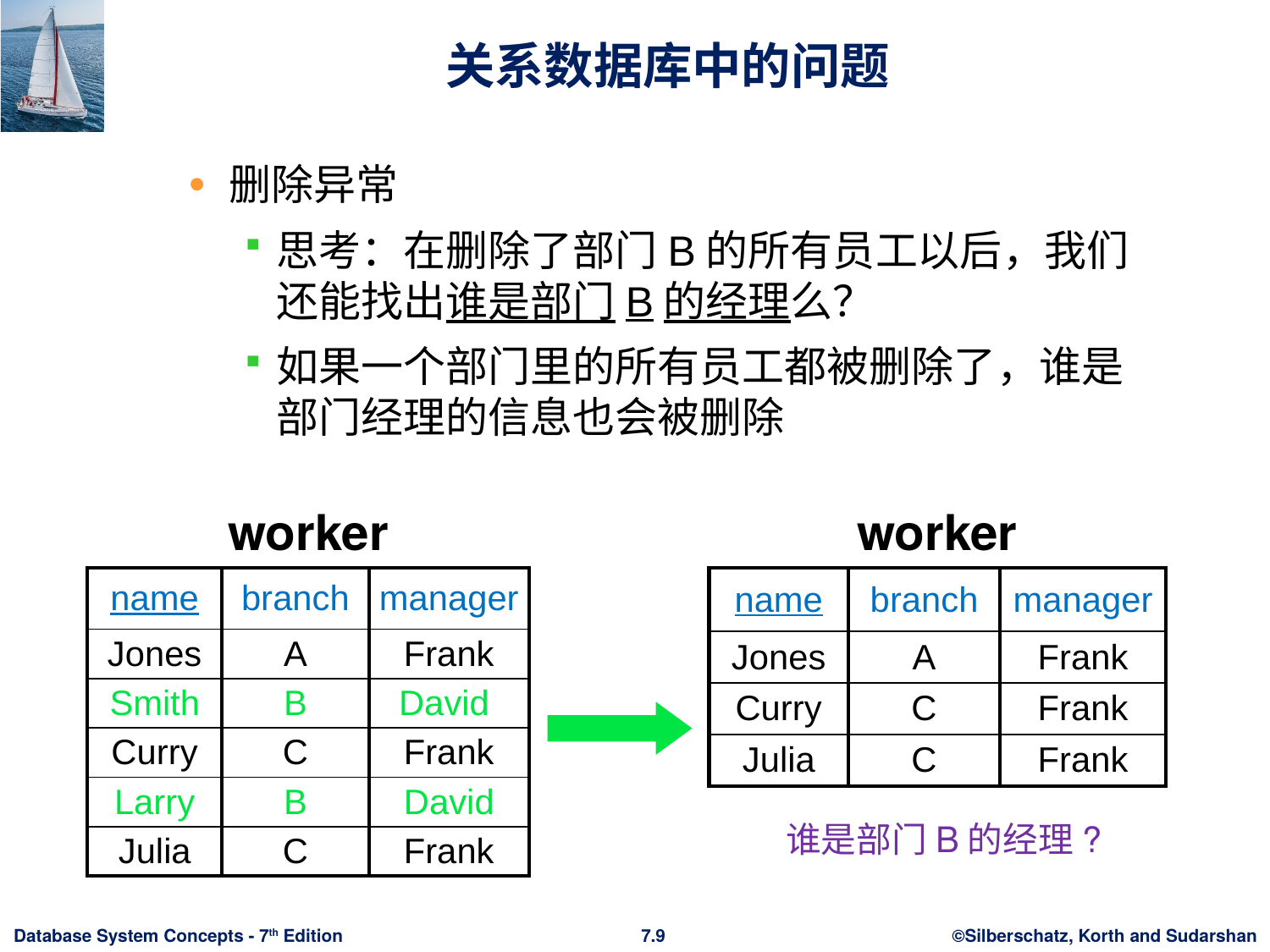

# 关系数据库中的问题
删除异常
思考：在删除了部门B的所有员工以后，我们还能找出谁是部门B的经理么？
如果一个部门里的所有员工都被删除了，谁是部门经理的信息也会被删除

worker
worker
| name | branch | manager |
| --- | --- | --- |
| Jones | A | Frank |
| Smith | B | David |
| Curry | C | Frank |
| Larry | B | David |
| Julia | C | Frank |
| name | branch | manager |
| --- | --- | --- |
| Jones | A | Frank |
| Curry | C | Frank |
| Julia | C | Frank |

谁是部门B的经理?